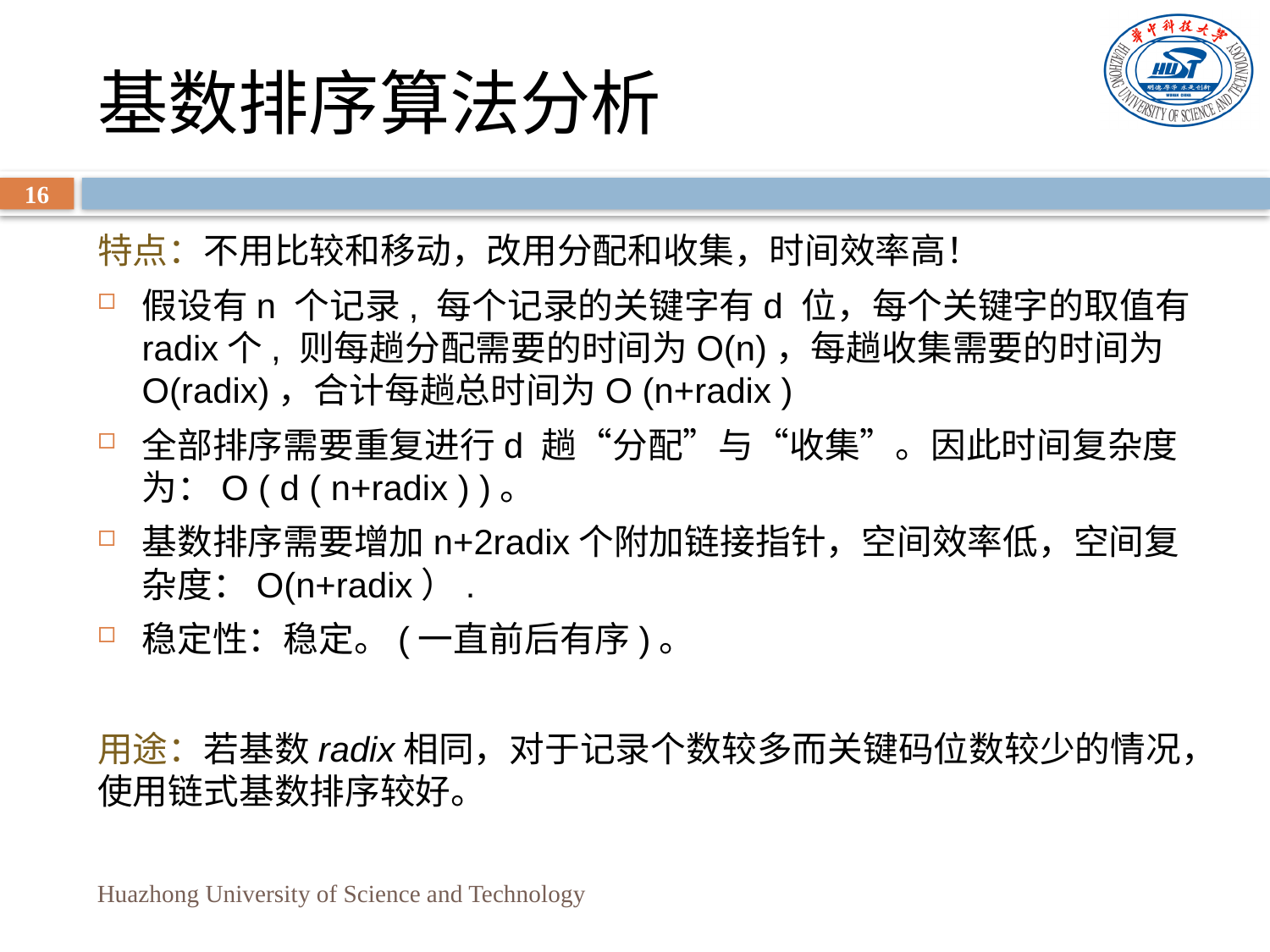

# 基数排序算法分析
16
特点：不用比较和移动，改用分配和收集，时间效率高！
假设有n 个记录, 每个记录的关键字有d 位，每个关键字的取值有radix个, 则每趟分配需要的时间为O(n)，每趟收集需要的时间为O(radix)，合计每趟总时间为O (n+radix )
全部排序需要重复进行d 趟“分配”与“收集”。因此时间复杂度为：O ( d ( n+radix ) )。
基数排序需要增加n+2radix个附加链接指针，空间效率低，空间复杂度：O(n+radix）.
稳定性：稳定。(一直前后有序)。

用途：若基数radix相同，对于记录个数较多而关键码位数较少的情况，使用链式基数排序较好。

Huazhong University of Science and Technology